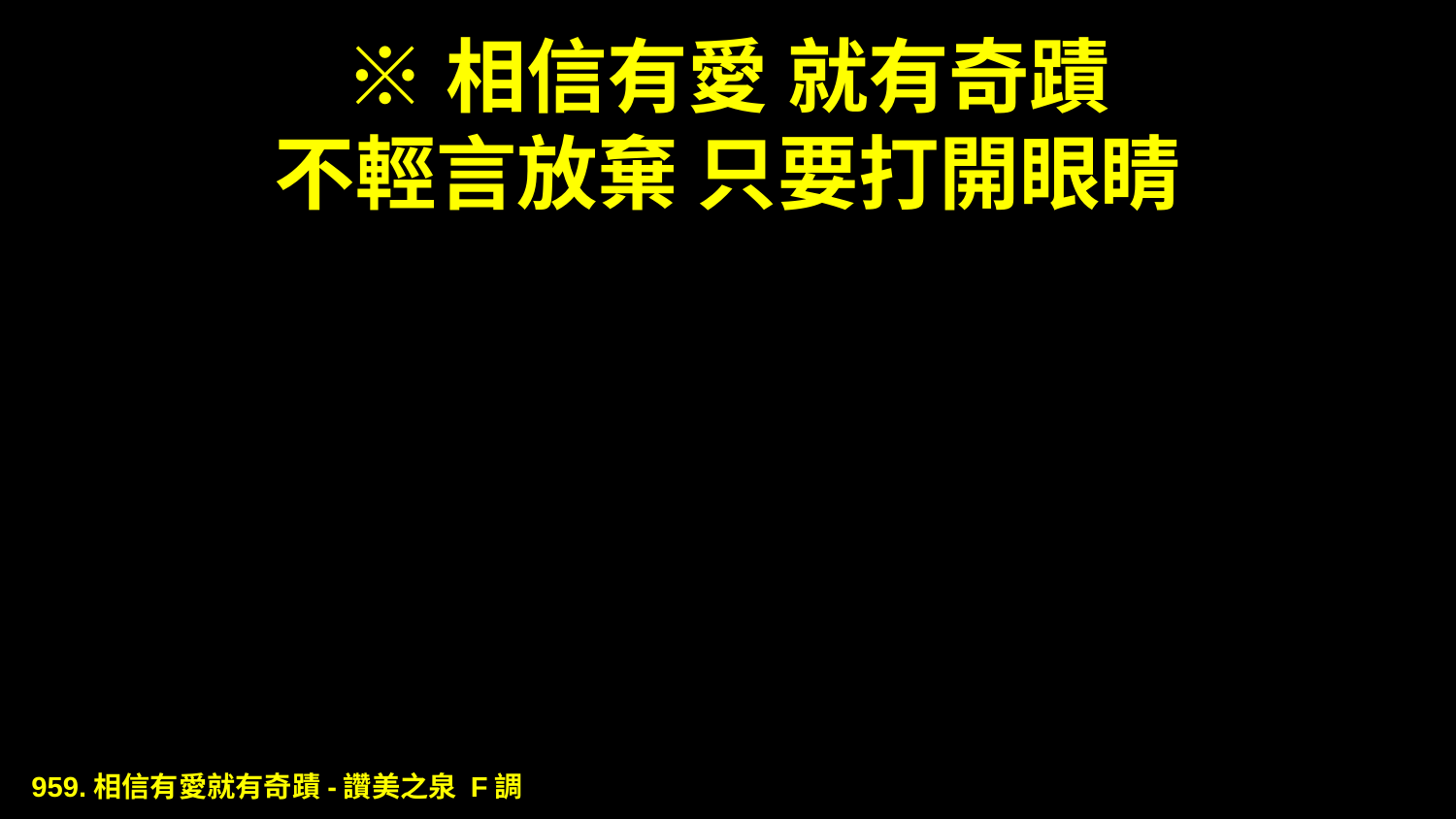

# ※相信有愛 就有奇蹟 不輕言放棄 只要打開眼睛
959.相信有愛就有奇蹟-讚美之泉 F調